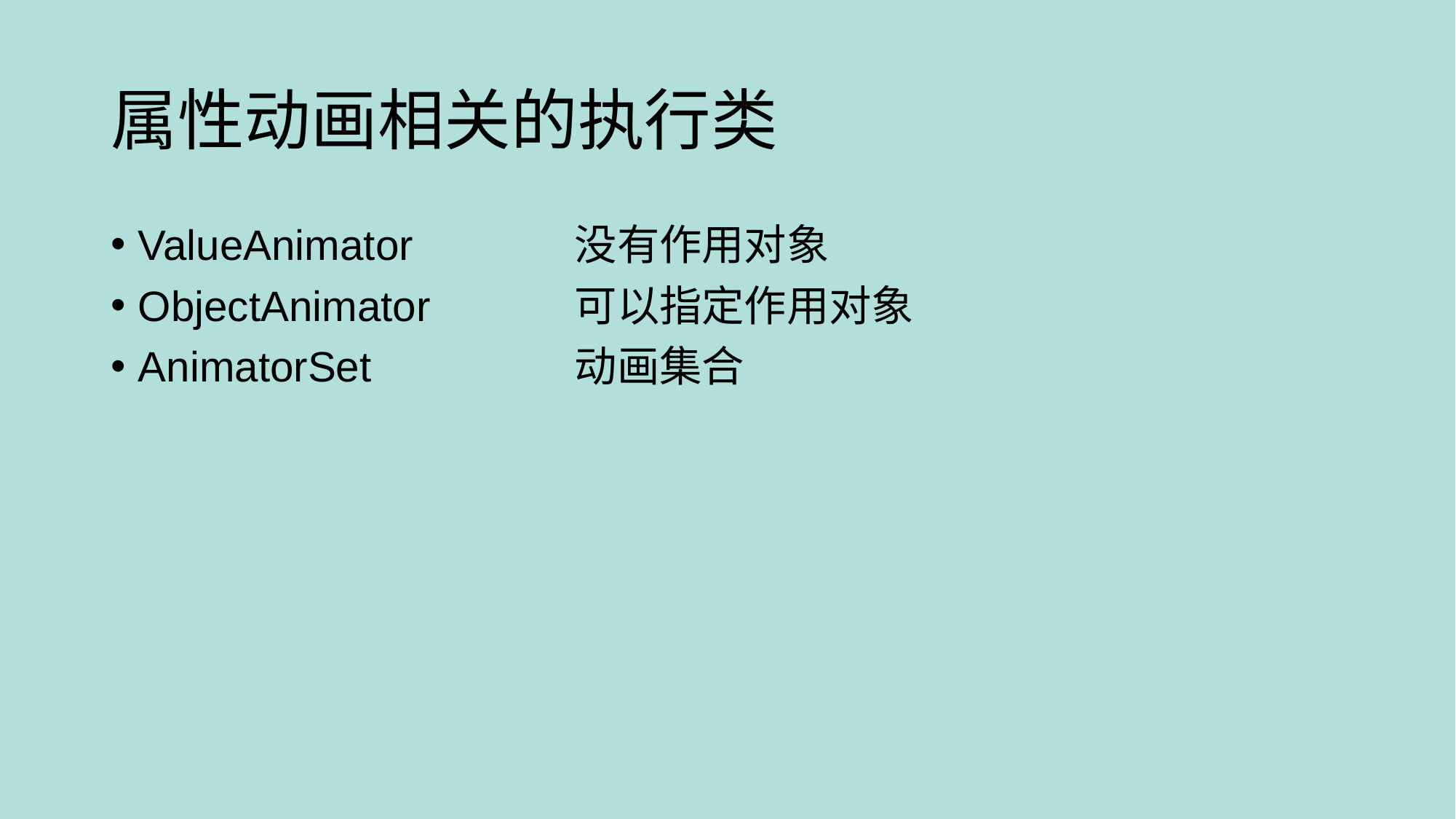

# 属性动画相关的执行类
ValueAnimator		没有作用对象
ObjectAnimator		可以指定作用对象
AnimatorSet		动画集合